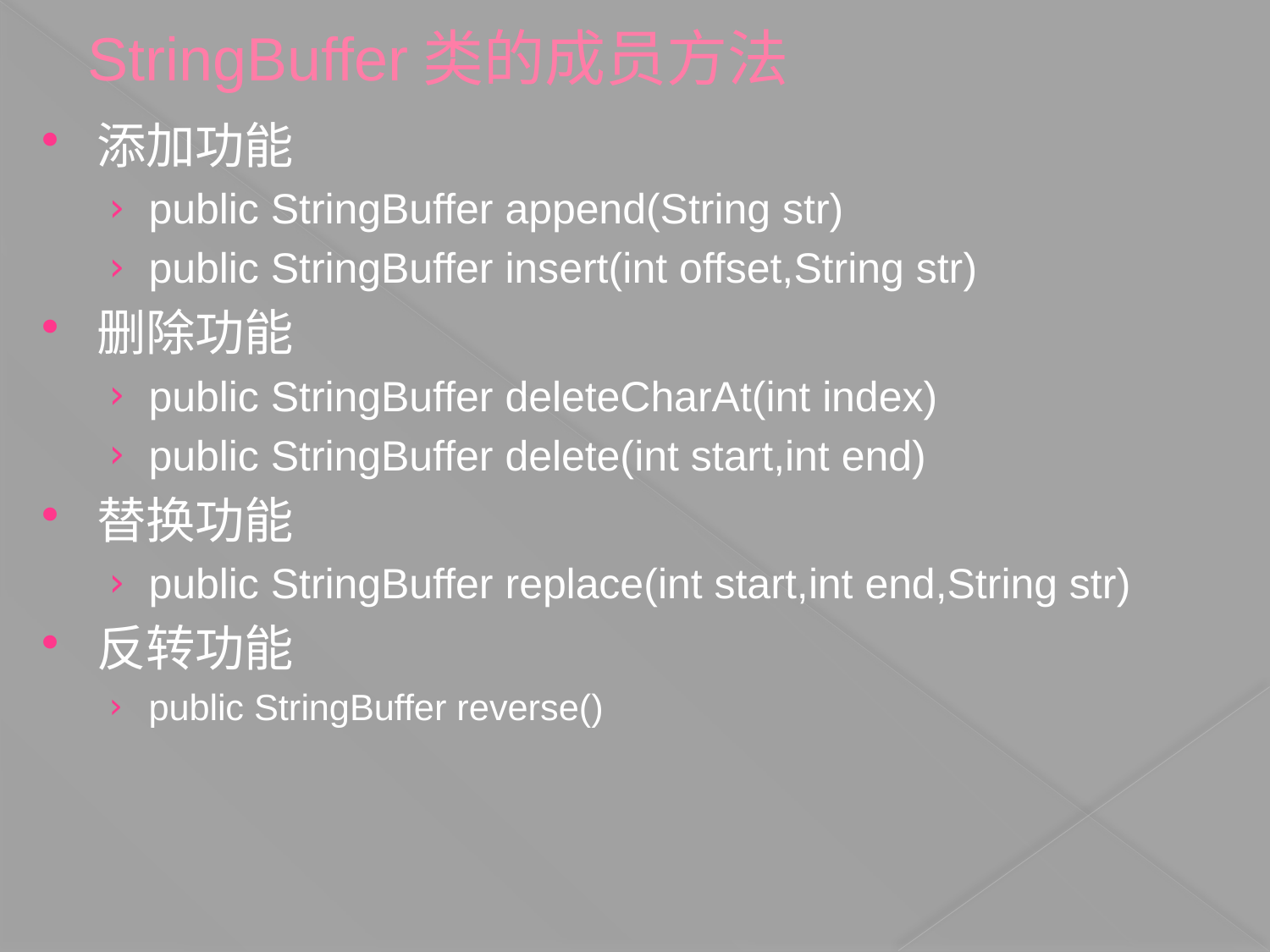

# StringBuffer类的成员方法
添加功能
public StringBuffer append(String str)
public StringBuffer insert(int offset,String str)
删除功能
public StringBuffer deleteCharAt(int index)
public StringBuffer delete(int start,int end)
替换功能
public StringBuffer replace(int start,int end,String str)
反转功能
public StringBuffer reverse()